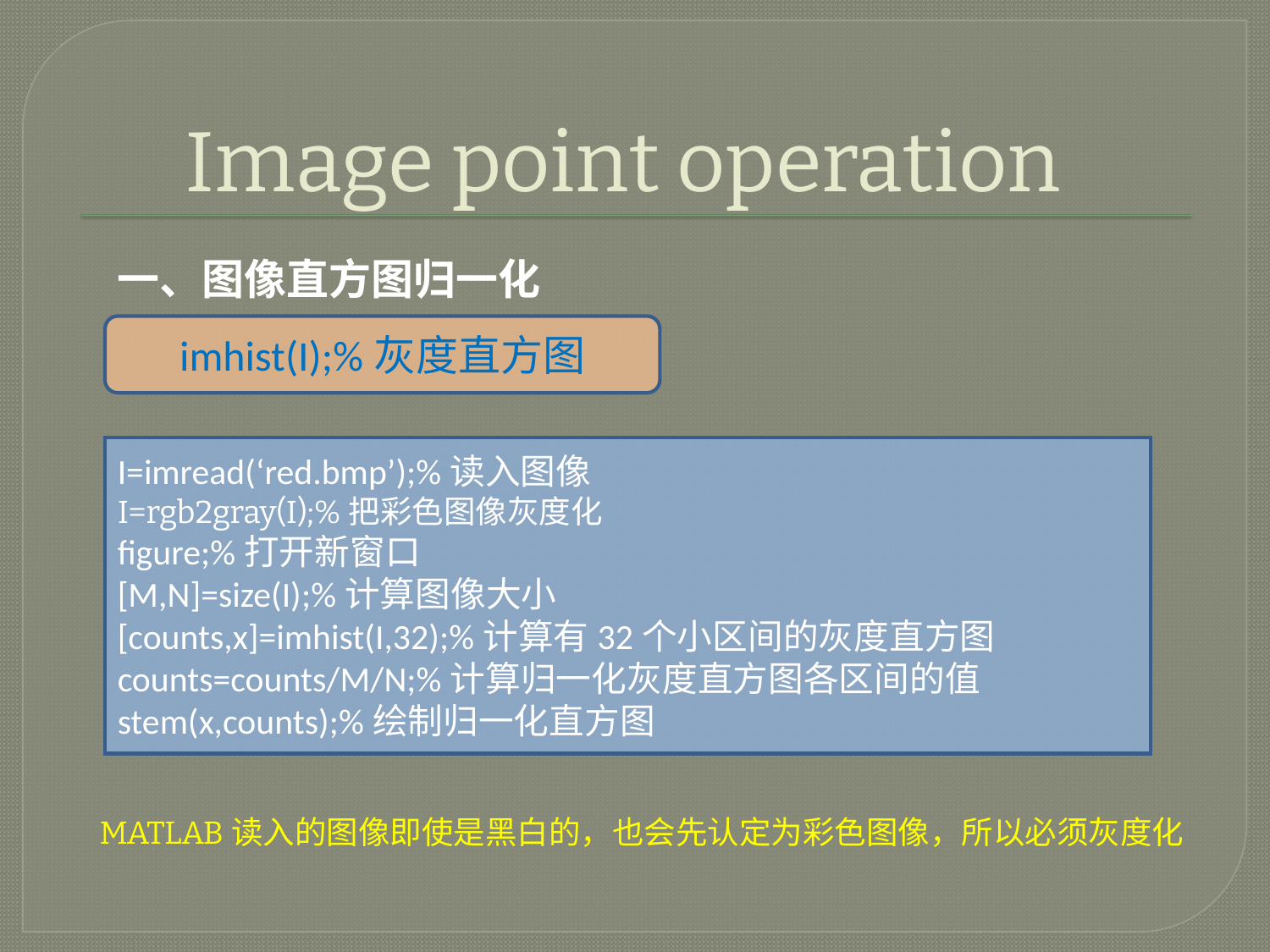

# Image point operation
一、图像直方图归一化
imhist(I);%灰度直方图
I=imread(‘red.bmp’);%读入图像
I=rgb2gray(I);%把彩色图像灰度化
figure;%打开新窗口
[M,N]=size(I);%计算图像大小
[counts,x]=imhist(I,32);%计算有32个小区间的灰度直方图
counts=counts/M/N;%计算归一化灰度直方图各区间的值
stem(x,counts);%绘制归一化直方图
MATLAB读入的图像即使是黑白的，也会先认定为彩色图像，所以必须灰度化